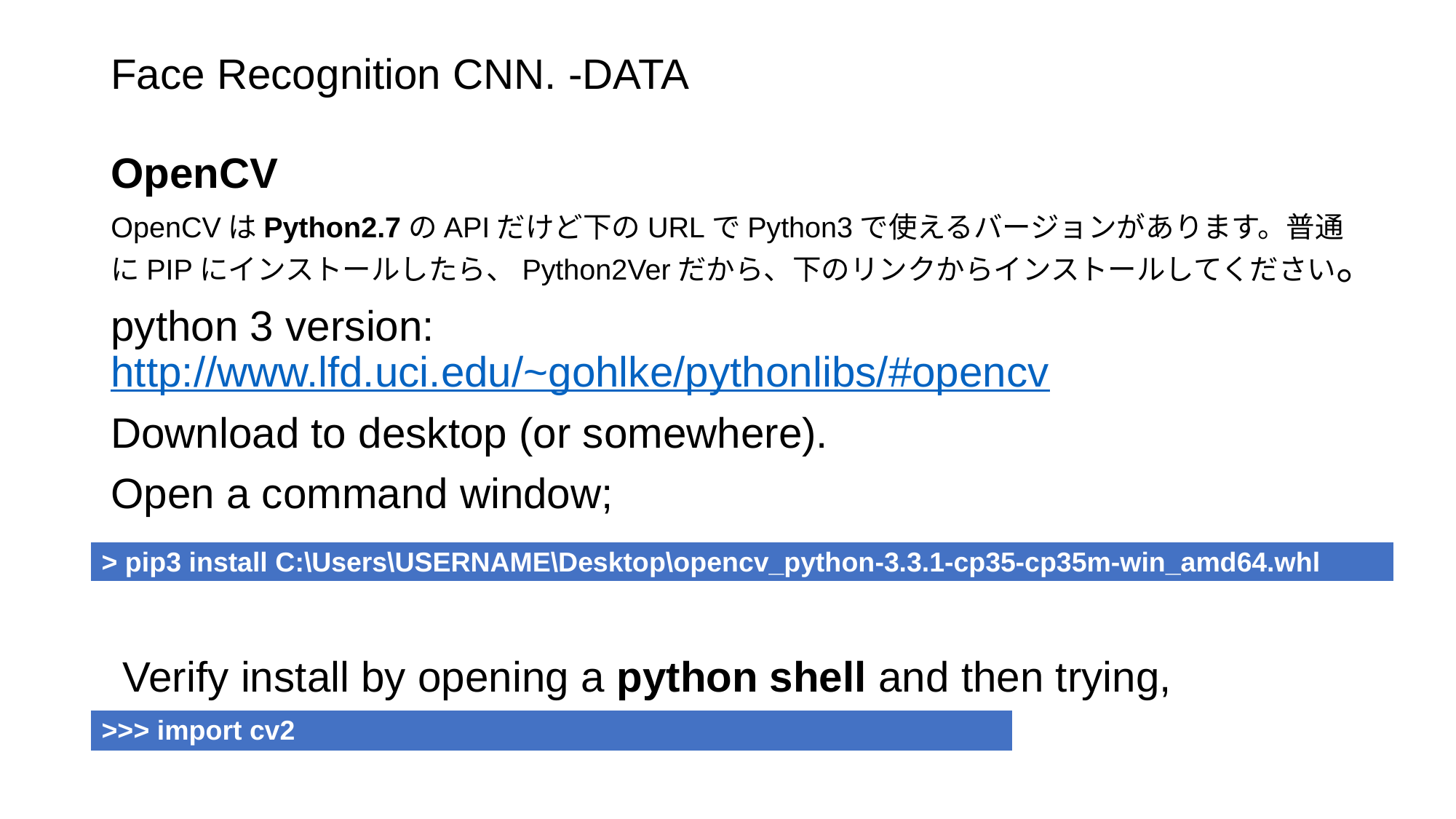

# Face Recognition CNN. -DATA
OpenCV
OpenCVはPython2.7のAPIだけど下のURLでPython3で使えるバージョンがあります。普通にPIPにインストールしたら、Python2Verだから、下のリンクからインストールしてください。
python 3 version: 　http://www.lfd.uci.edu/~gohlke/pythonlibs/#opencv
Download to desktop (or somewhere).
Open a command window;

 Verify install by opening a python shell and then trying,

| > pip3 install C:\Users\USERNAME\Desktop\opencv\_python-3.3.1-cp35-cp35m-win\_amd64.whl |
| --- |
| >>> import cv2 |
| --- |